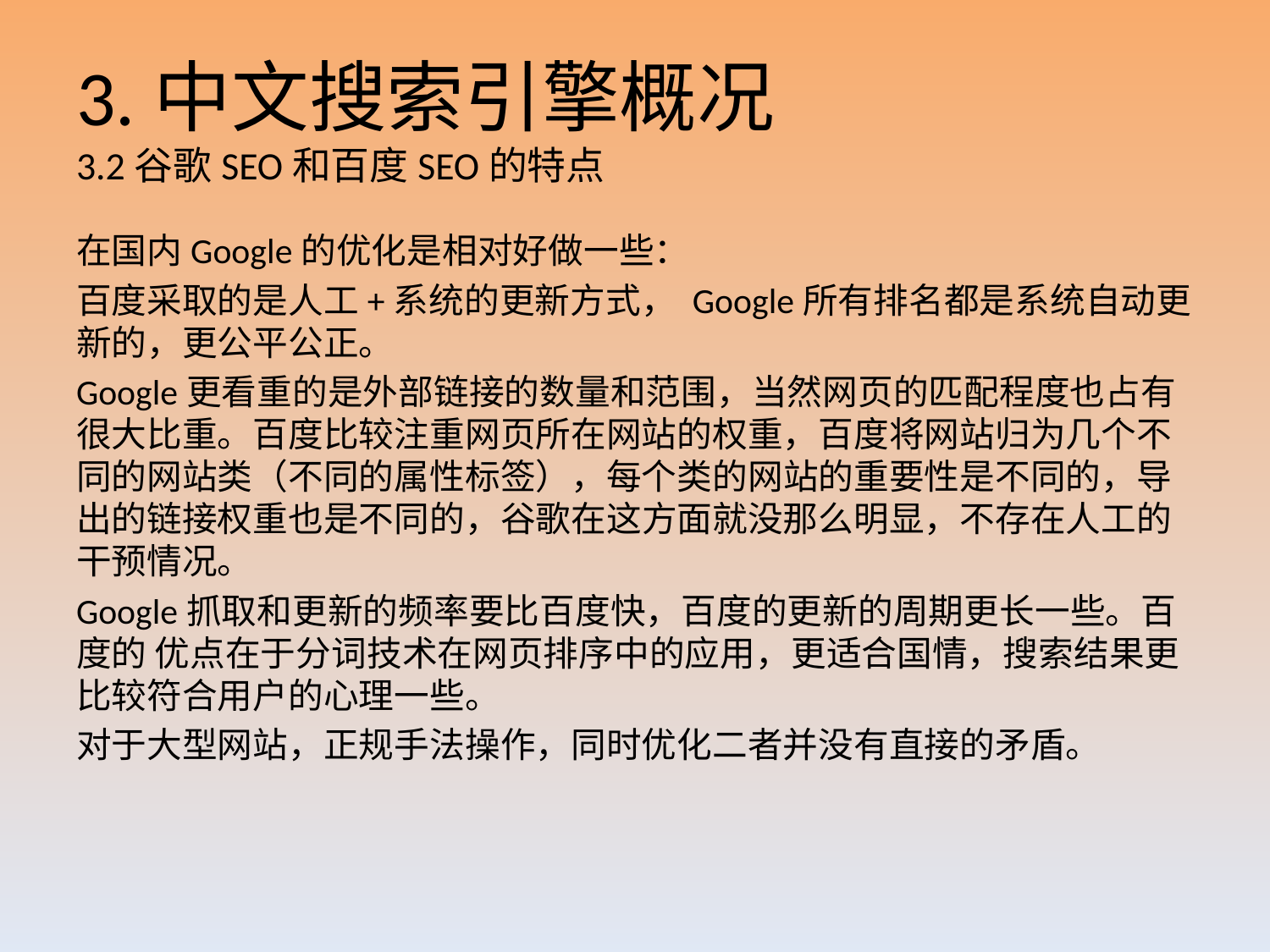

# 3.中文搜索引擎概况 3.2谷歌SEO和百度SEO的特点
在国内Google的优化是相对好做一些：
百度采取的是人工+系统的更新方式， Google所有排名都是系统自动更新的，更公平公正。
Google更看重的是外部链接的数量和范围，当然网页的匹配程度也占有很大比重。百度比较注重网页所在网站的权重，百度将网站归为几个不同的网站类（不同的属性标签），每个类的网站的重要性是不同的，导出的链接权重也是不同的，谷歌在这方面就没那么明显，不存在人工的干预情况。
Google抓取和更新的频率要比百度快，百度的更新的周期更长一些。百度的 优点在于分词技术在网页排序中的应用，更适合国情，搜索结果更比较符合用户的心理一些。
对于大型网站，正规手法操作，同时优化二者并没有直接的矛盾。